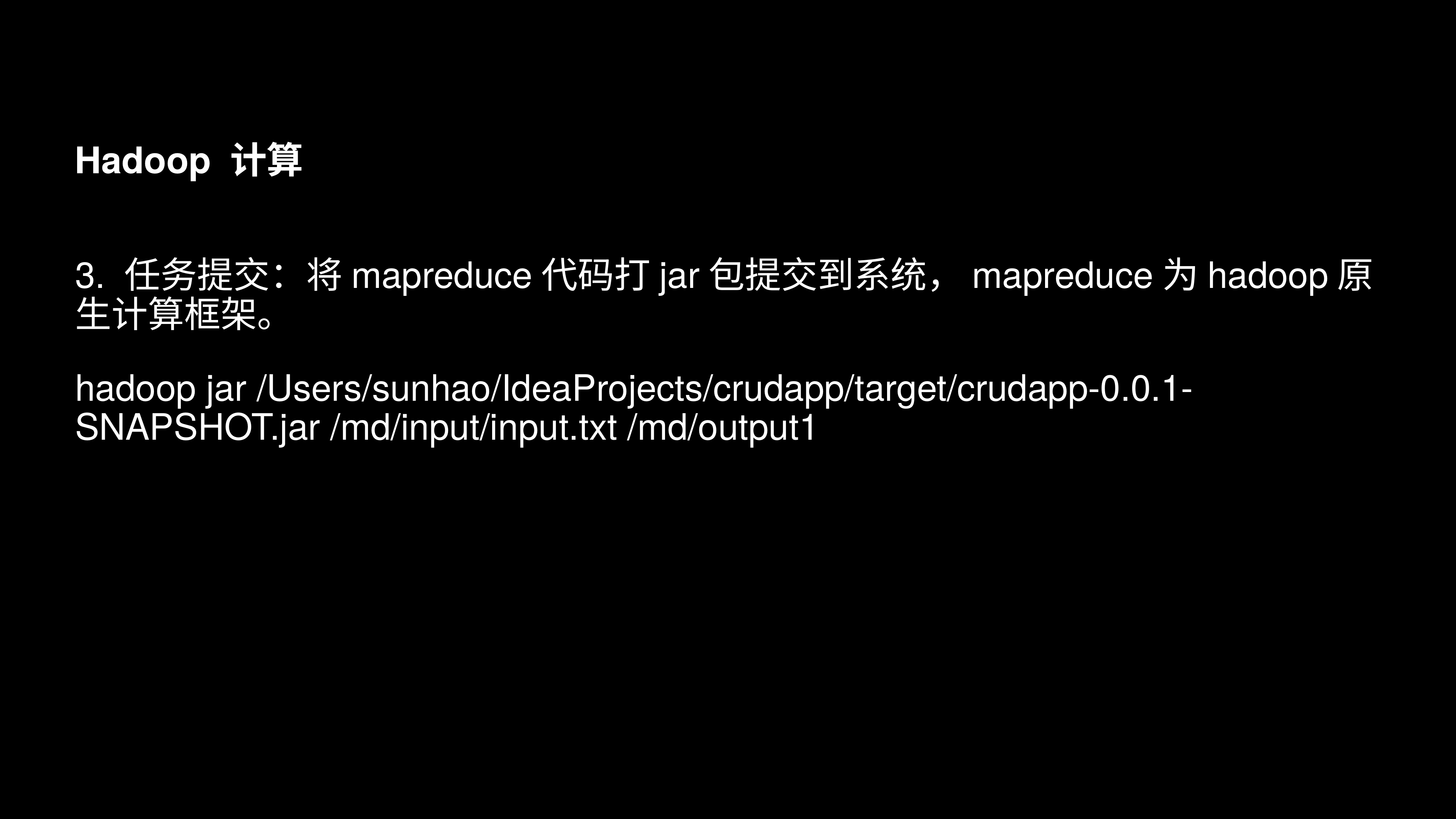

#
Hadoop 计算
3. 任务提交：将mapreduce代码打jar包提交到系统，mapreduce为hadoop原生计算框架。
hadoop jar /Users/sunhao/IdeaProjects/crudapp/target/crudapp-0.0.1-SNAPSHOT.jar /md/input/input.txt /md/output1